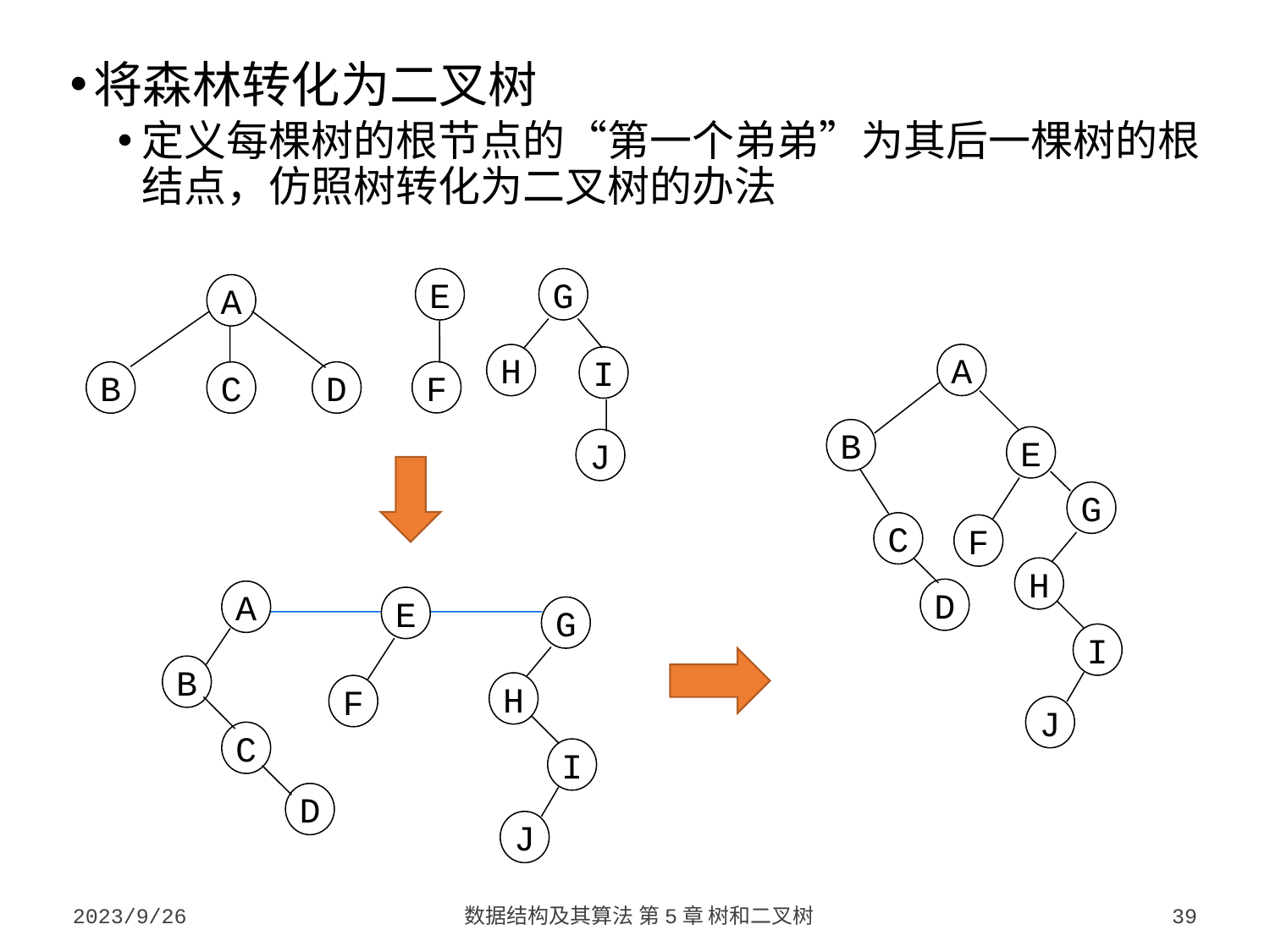

将森林转化为二叉树
定义每棵树的根节点的“第一个弟弟”为其后一棵树的根结点，仿照树转化为二叉树的办法
E

F
G

H
I

J
A

B
C
D
A

B
E

F

G

H

I

J
C

D

A

B

C

D
E

F
G

H

I

J

2023/9/26
数据结构及其算法 第5章 树和二叉树
39